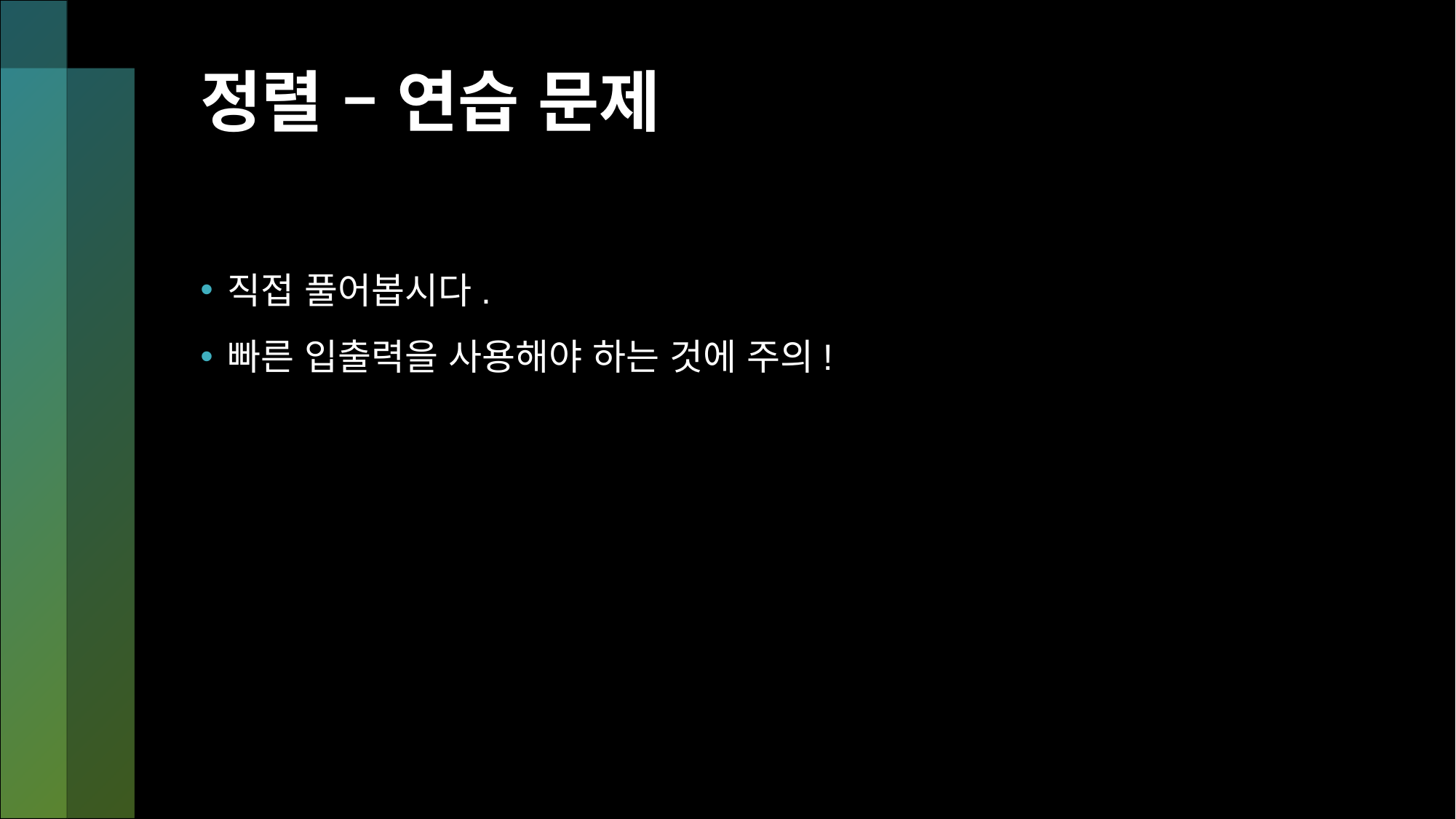

# 정렬 – 연습 문제
직접 풀어봅시다.
빠른 입출력을 사용해야 하는 것에 주의!